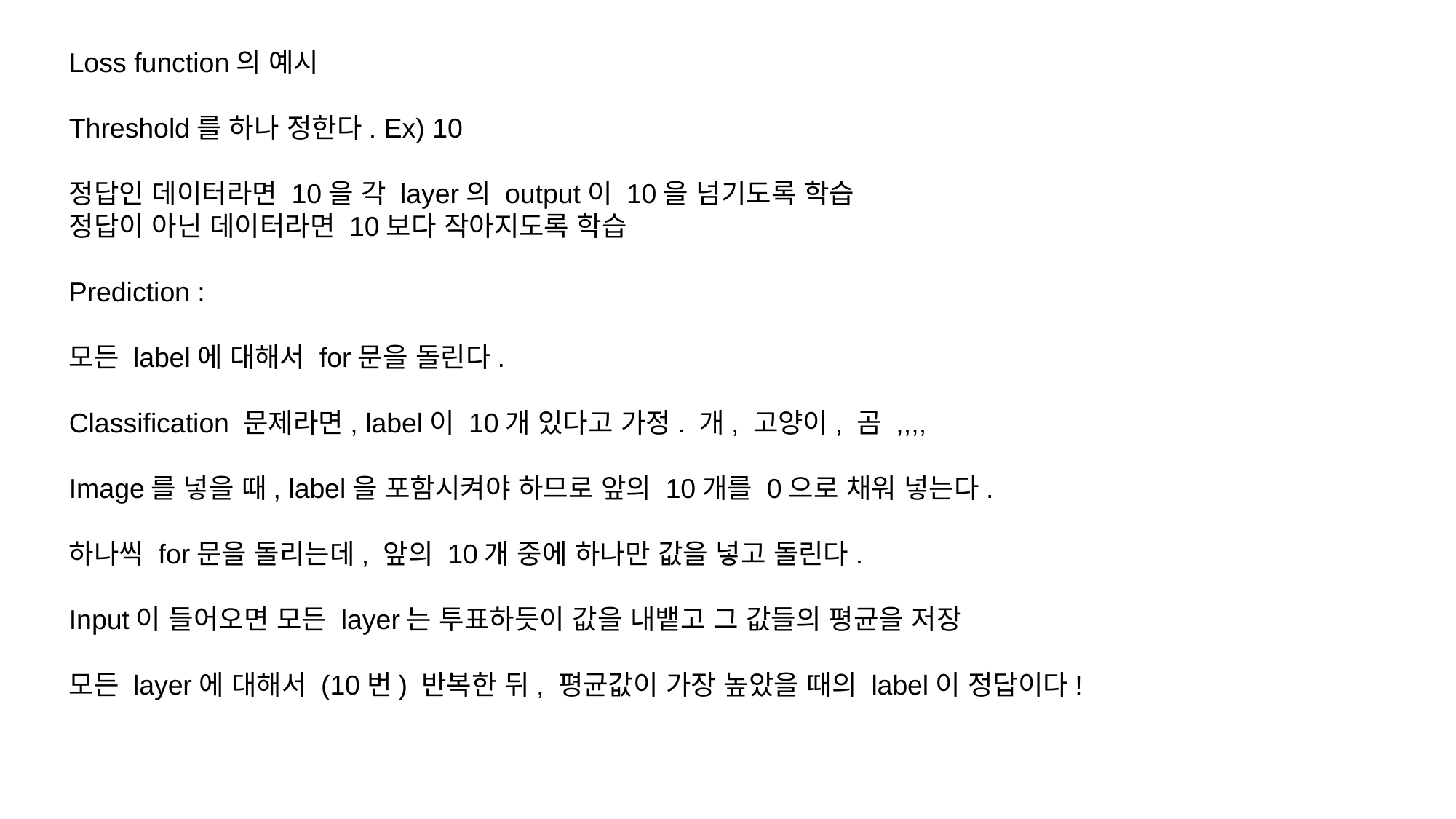

Loss function의 예시

Threshold를 하나 정한다. Ex) 10

정답인 데이터라면 10을 각 layer의 output이 10을 넘기도록 학습
정답이 아닌 데이터라면 10보다 작아지도록 학습

Prediction :

모든 label에 대해서 for문을 돌린다.

Classification 문제라면, label이 10개 있다고 가정. 개, 고양이, 곰 ,,,,

Image를 넣을 때, label을 포함시켜야 하므로 앞의 10개를 0으로 채워 넣는다.

하나씩 for문을 돌리는데, 앞의 10개 중에 하나만 값을 넣고 돌린다.

Input이 들어오면 모든 layer는 투표하듯이 값을 내뱉고 그 값들의 평균을 저장

모든 layer에 대해서 (10번) 반복한 뒤, 평균값이 가장 높았을 때의 label이 정답이다!